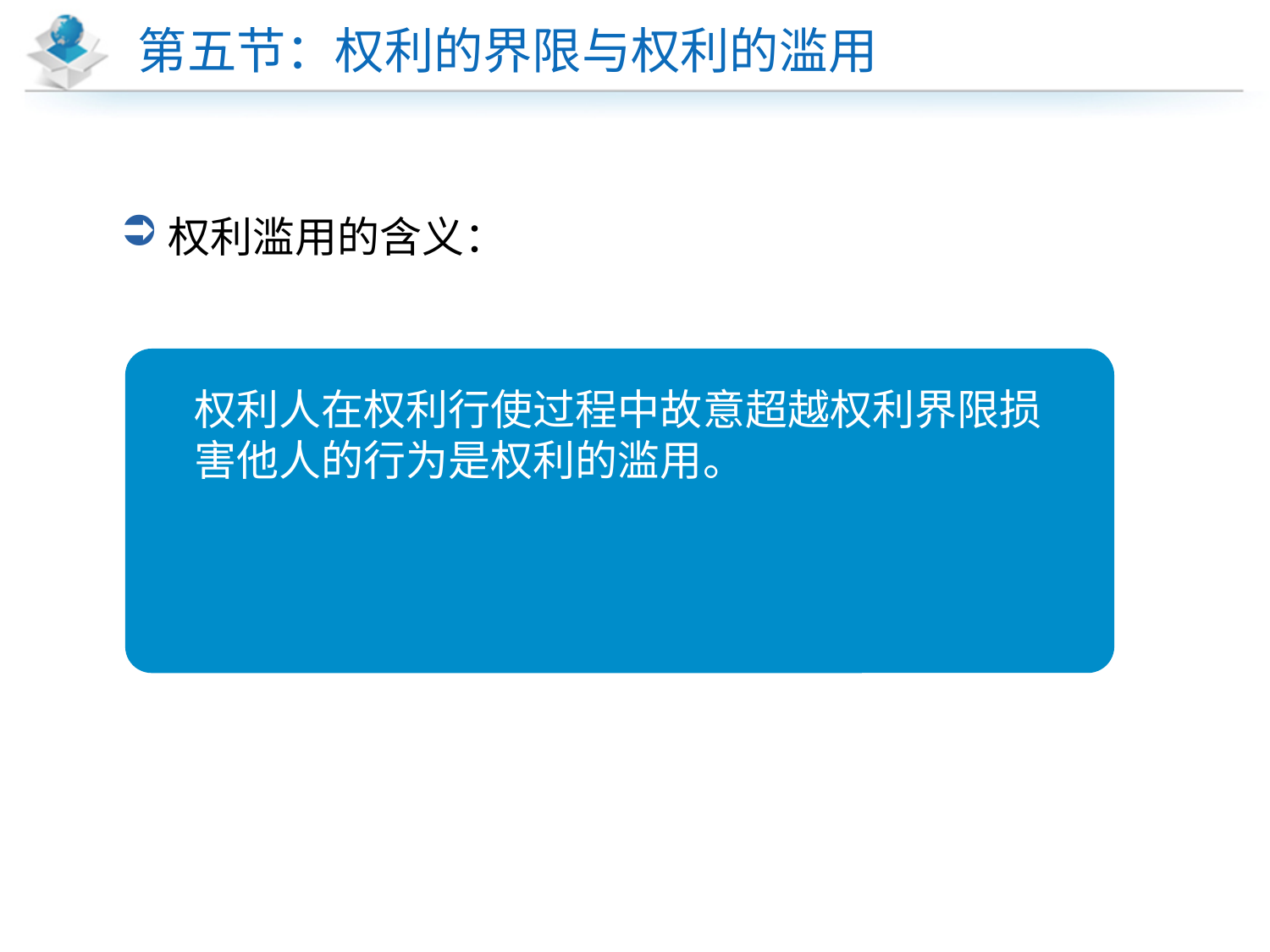

# 第五节：权利的界限与权利的滥用
权利滥用的含义：

权利人在权利行使过程中故意超越权利界限损害他人的行为是权利的滥用。